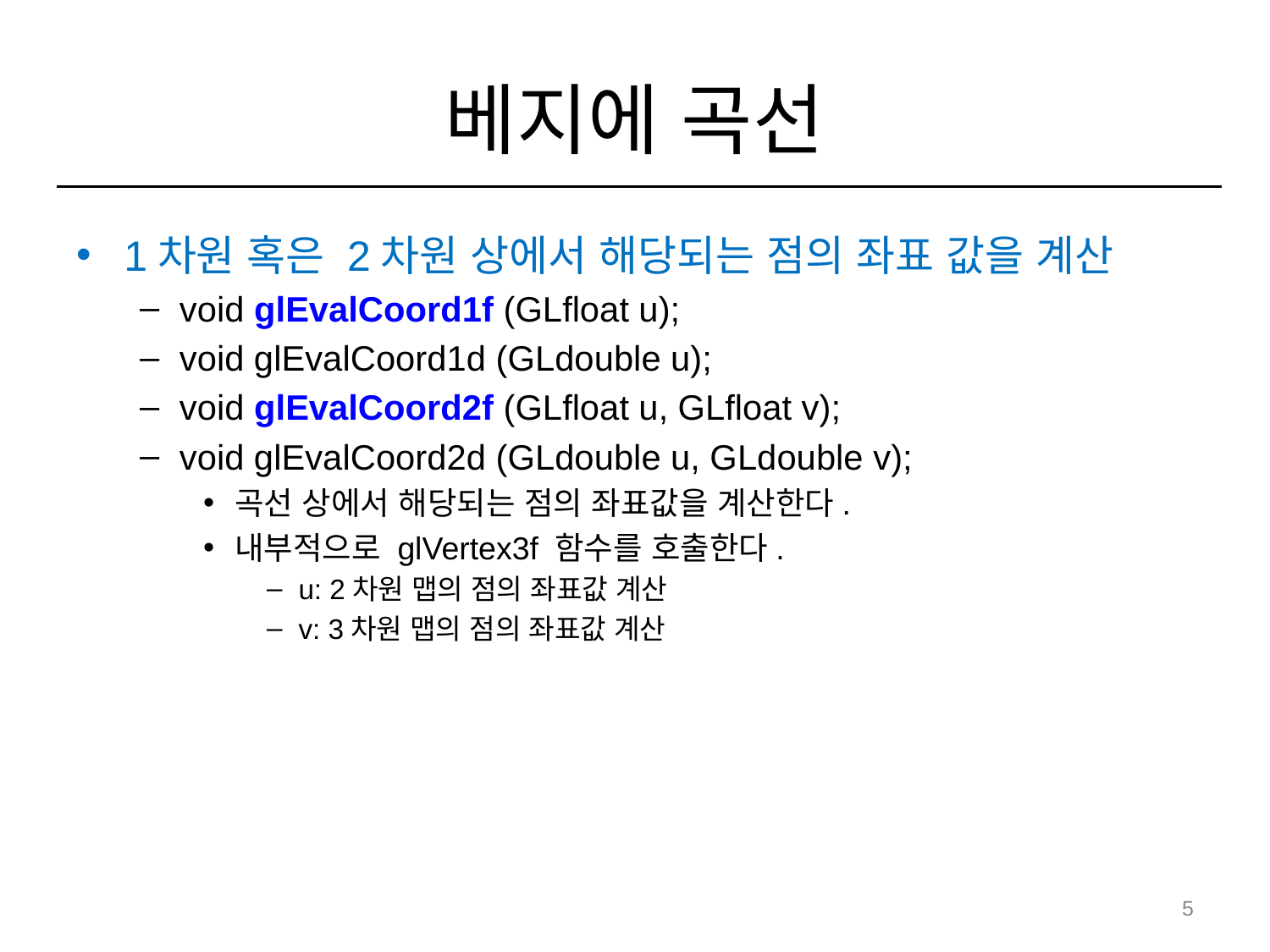

# 베지에 곡선
1차원 혹은 2차원 상에서 해당되는 점의 좌표 값을 계산
void glEvalCoord1f (GLfloat u);
void glEvalCoord1d (GLdouble u);
void glEvalCoord2f (GLfloat u, GLfloat v);
void glEvalCoord2d (GLdouble u, GLdouble v);
곡선 상에서 해당되는 점의 좌표값을 계산한다.
내부적으로 glVertex3f 함수를 호출한다.
u: 2차원 맵의 점의 좌표값 계산
v: 3차원 맵의 점의 좌표값 계산
5